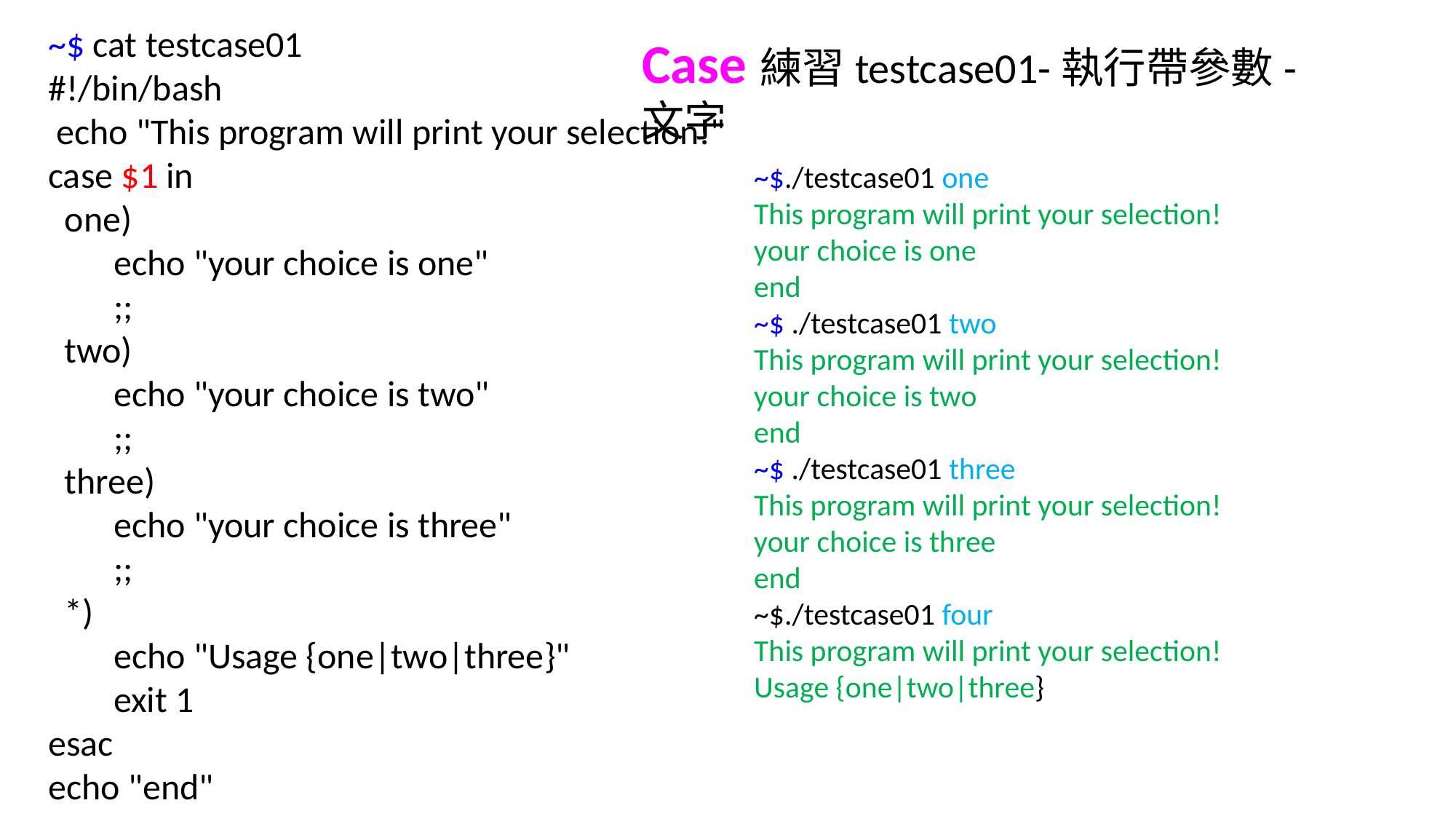

~$ cat testcase01
#!/bin/bash
 echo "This program will print your selection!"
case $1 in
  one)
        echo "your choice is one"
        ;;
  two)
        echo "your choice is two"
        ;;
  three)
        echo "your choice is three"
        ;;
  *)
        echo "Usage {one|two|three}"
        exit 1
esac
echo "end"
Case練習testcase01-執行帶參數-文字
~$./testcase01 one
This program will print your selection!
your choice is one
end
~$ ./testcase01 two
This program will print your selection!
your choice is two
end
~$ ./testcase01 three
This program will print your selection!
your choice is three
end
~$./testcase01 four
This program will print your selection!
Usage {one|two|three}